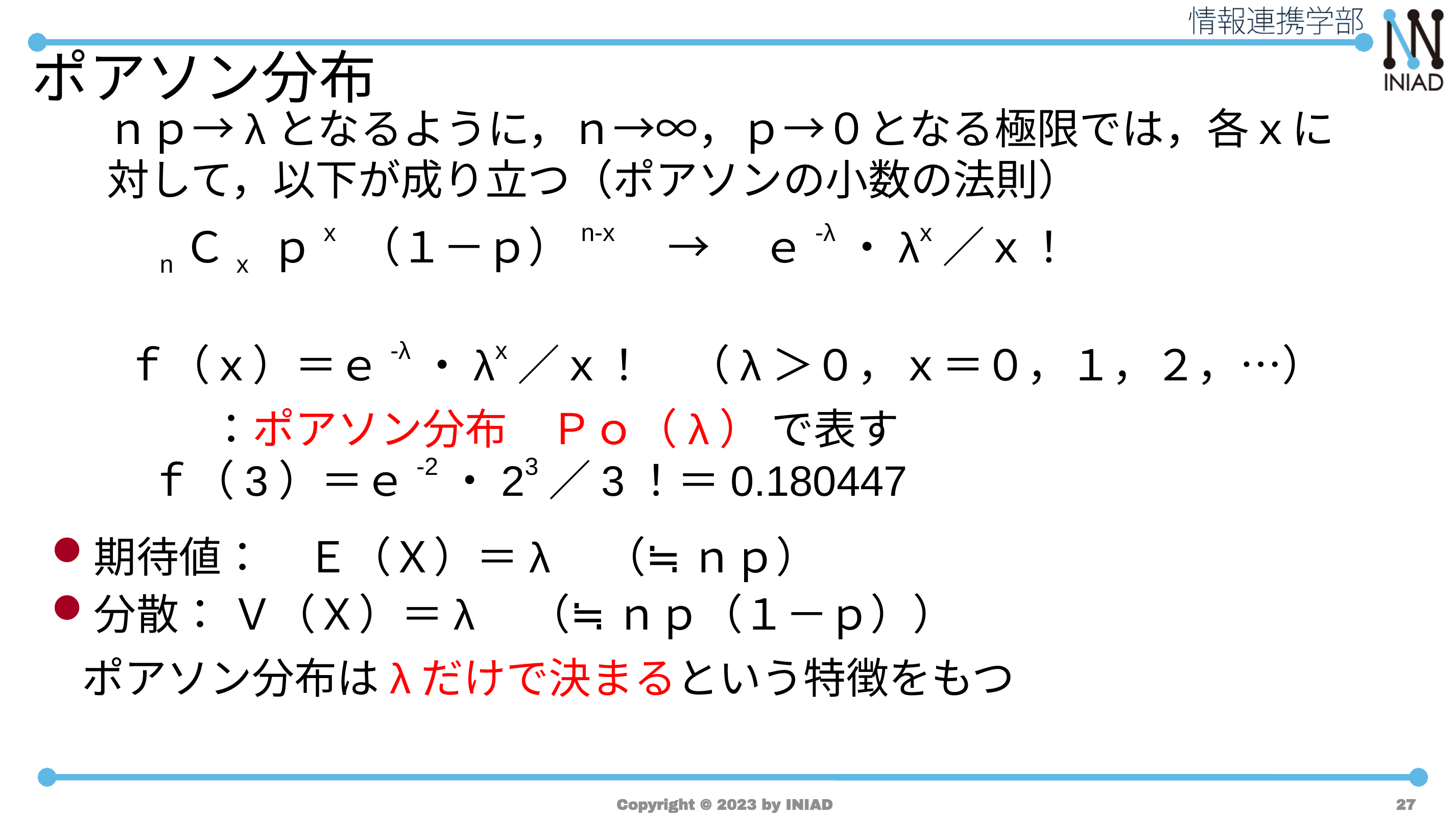

# ポアソン分布
ｎｐ→λとなるように，ｎ→∞，ｐ→０となる極限では，各ｘに対して，以下が成り立つ（ポアソンの小数の法則）
　nＣx ｐx （１－ｐ）n-x　→　 ｅ-λ・λx／ｘ！
ｆ（ｘ）＝ｅ-λ・λx／ｘ！　（λ＞０，ｘ＝０，１，２，…）
　　：ポアソン分布　Ｐｏ（λ） で表す
　ｆ（3）＝ｅ-2・23／3！＝0.180447
期待値：　Ｅ（Ｘ）＝λ　（≒ ｎｐ）
分散： Ｖ（Ｘ）＝λ　（≒ ｎｐ（１－ｐ））
	ポアソン分布はλだけで決まるという特徴をもつ
Copyright © 2023 by INIAD
27